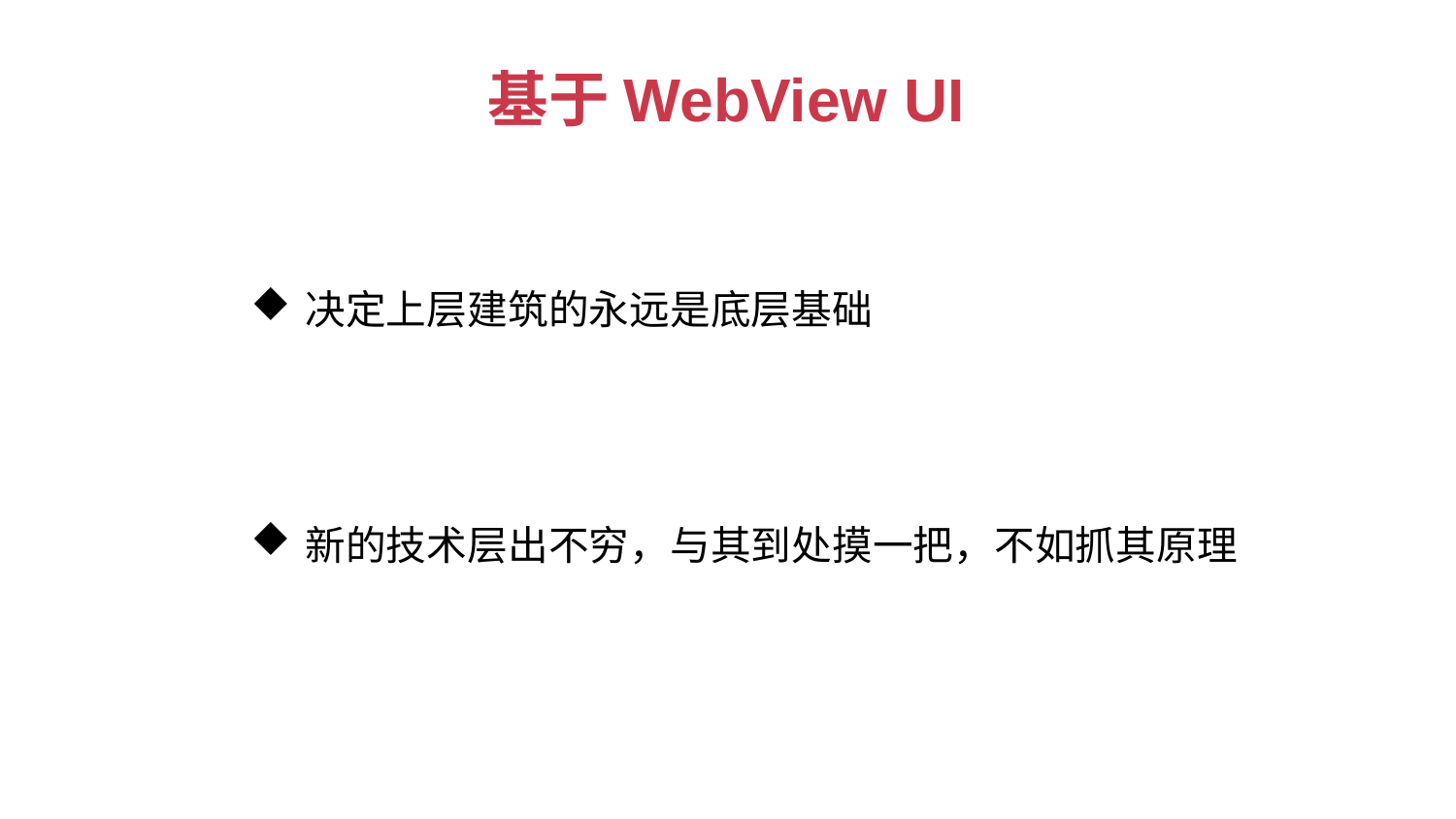

基于WebView UI
决定上层建筑的永远是底层基础
新的技术层出不穷，与其到处摸一把，不如抓其原理